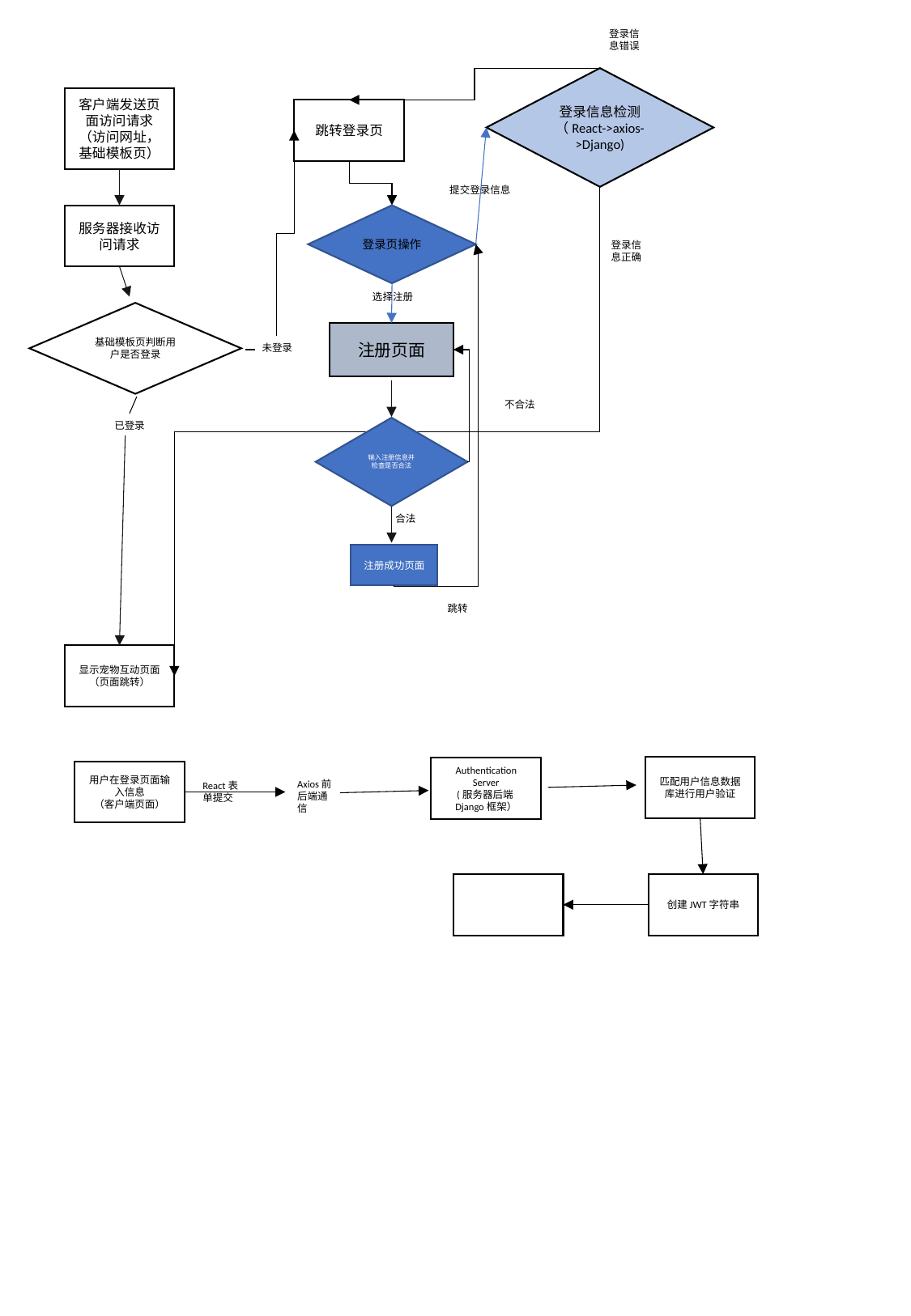

登录信息错误
登录信息检测
（React->axios->Django)
客户端发送页面访问请求（访问网址，基础模板页）
跳转登录页
服务器接收访问请求
登录信息正确
基础模板页判断用户是否登录
未登录
  已登录
显示宠物互动页面
（页面跳转）
提交登录信息
登录页操作
选择注册
注册页面
不合法
输入注册信息并检查是否合法
合法
注册成功页面
跳转
匹配用户信息数据库进行用户验证
Authentication Server
(服务器后端Django框架）
用户在登录页面输入信息
（客户端页面）
Axios前后端通信
React表单提交

创建JWT字符串